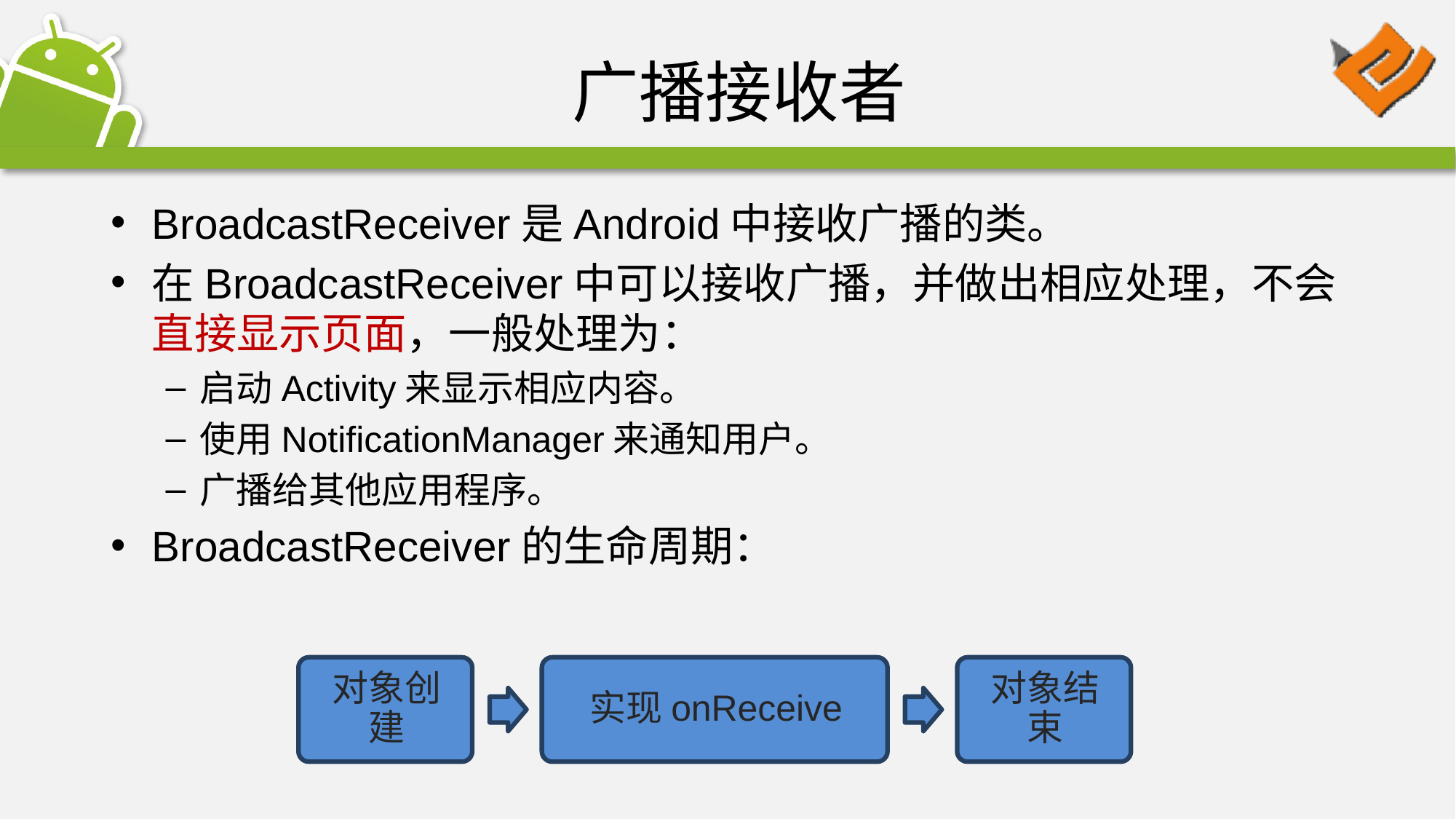

# 广播接收者
BroadcastReceiver是Android中接收广播的类。
在BroadcastReceiver中可以接收广播，并做出相应处理，不会直接显示页面，一般处理为：
启动Activity来显示相应内容。
使用NotificationManager来通知用户。
广播给其他应用程序。
BroadcastReceiver的生命周期：
对象创建

实现onReceive

对象结束